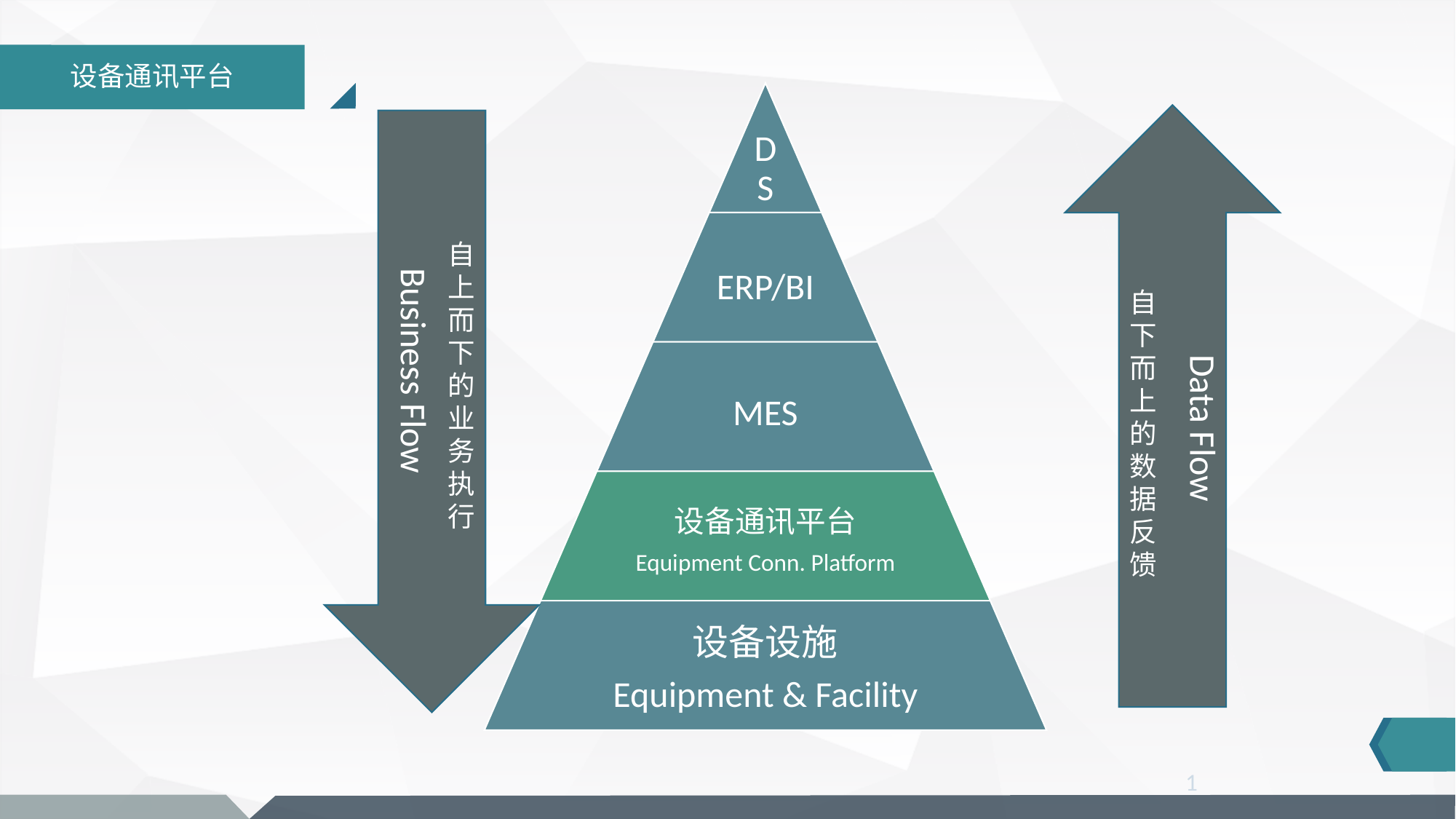

2
设备通讯平台
DS
ERP/BI
MES
设备通讯平台
Equipment Conn. Platform
设备设施
Equipment & Facility

自
下
而
上
的
数
据
反
馈
自
上
而
下
的
业
务
执
行
Business Flow
Data Flow

1